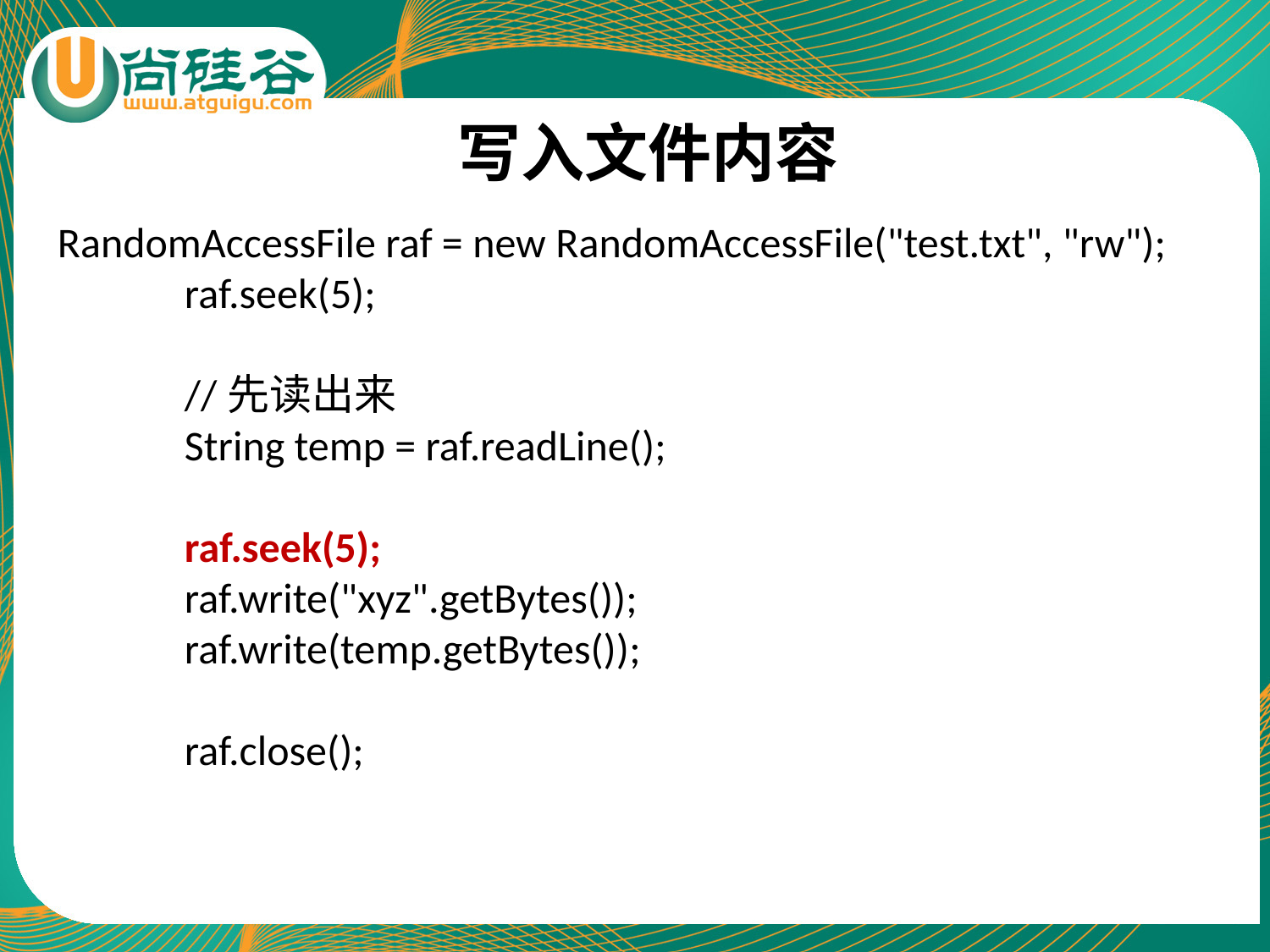

写入文件内容
RandomAccessFile raf = new RandomAccessFile("test.txt", "rw");
	raf.seek(5);

	//先读出来
	String temp = raf.readLine();

	raf.seek(5);
	raf.write("xyz".getBytes());
	raf.write(temp.getBytes());

	raf.close();